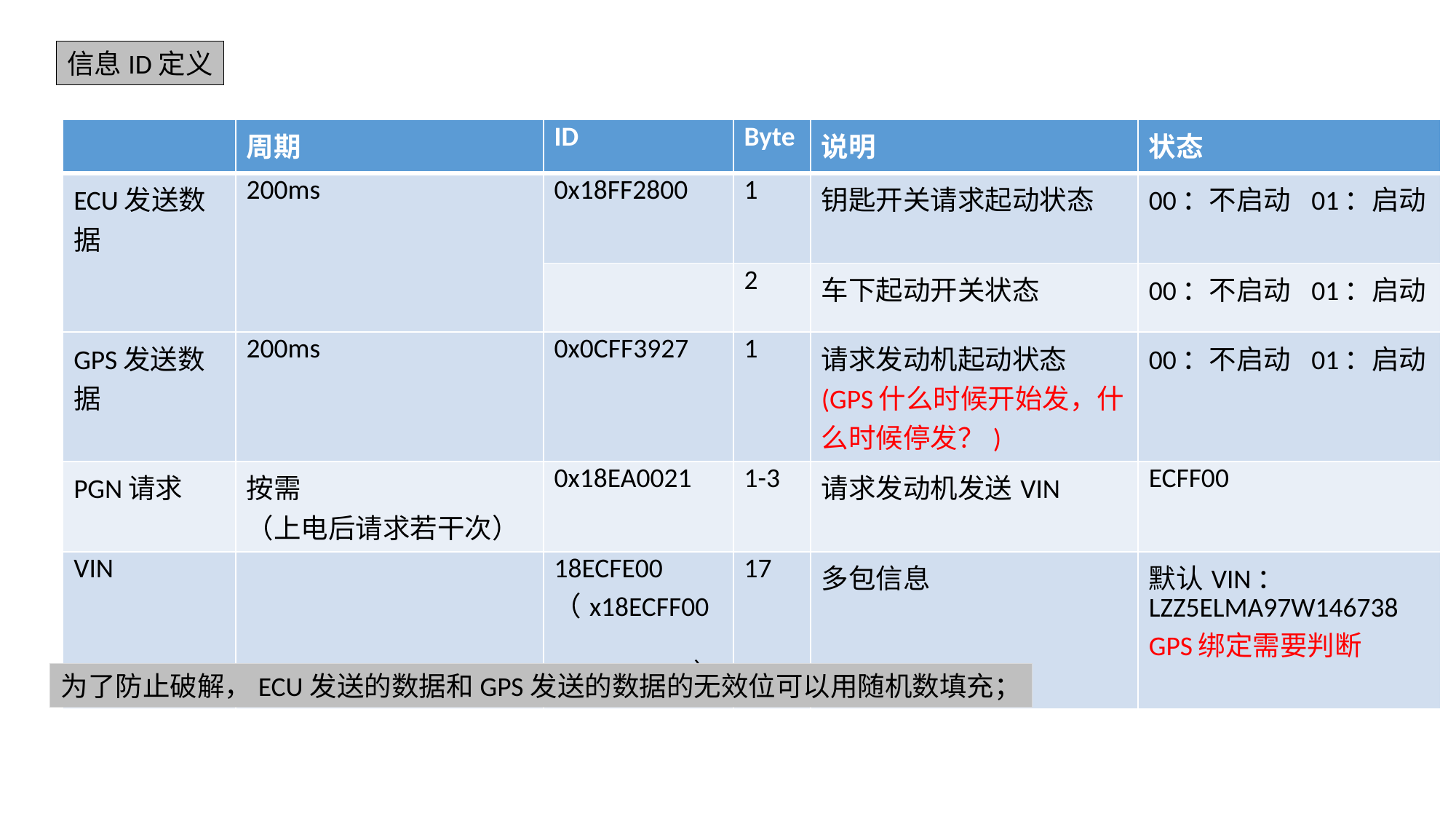

信息ID定义
|  | 周期 | ID | Byte | 说明 | 状态 |
| --- | --- | --- | --- | --- | --- |
| ECU发送数据 | 200ms | 0x18FF2800 | 1 | 钥匙开关请求起动状态 | 00：不启动 01：启动 |
|  |  |  | 2 | 车下起动开关状态 | 00：不启动 01：启动 |
| GPS发送数据 | 200ms | 0x0CFF3927 | 1 | 请求发动机起动状态 (GPS什么时候开始发，什么时候停发？) | 00：不启动 01：启动 |
| PGN请求 | 按需 （上电后请求若干次） | 0x18EA0021 | 1-3 | 请求发动机发送VIN | ECFF00 |
| VIN |  | 18ECFE00 （x18ECFF00 0x18EBFF00） | 17 | 多包信息 | 默认VIN：LZZ5ELMA97W146738 GPS绑定需要判断 |
为了防止破解，ECU发送的数据和GPS发送的数据的无效位可以用随机数填充；